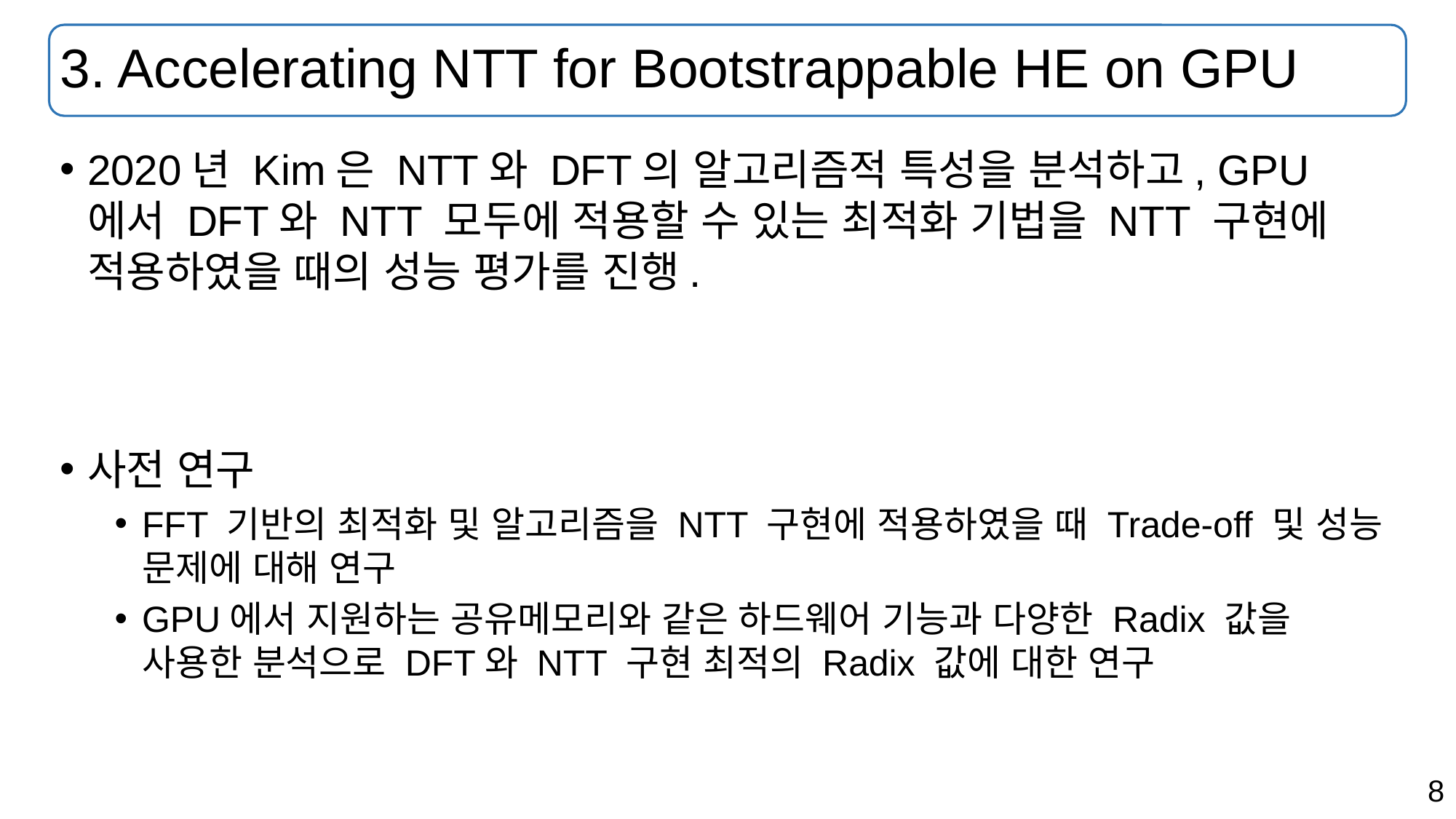

# 3. Accelerating NTT for Bootstrappable HE on GPU
2020년 Kim은 NTT와 DFT의 알고리즘적 특성을 분석하고, GPU에서 DFT와 NTT 모두에 적용할 수 있는 최적화 기법을 NTT 구현에 적용하였을 때의 성능 평가를 진행.

사전 연구
FFT 기반의 최적화 및 알고리즘을 NTT 구현에 적용하였을 때 Trade-off 및 성능 문제에 대해 연구
GPU에서 지원하는 공유메모리와 같은 하드웨어 기능과 다양한 Radix 값을 사용한 분석으로 DFT와 NTT 구현 최적의 Radix 값에 대한 연구